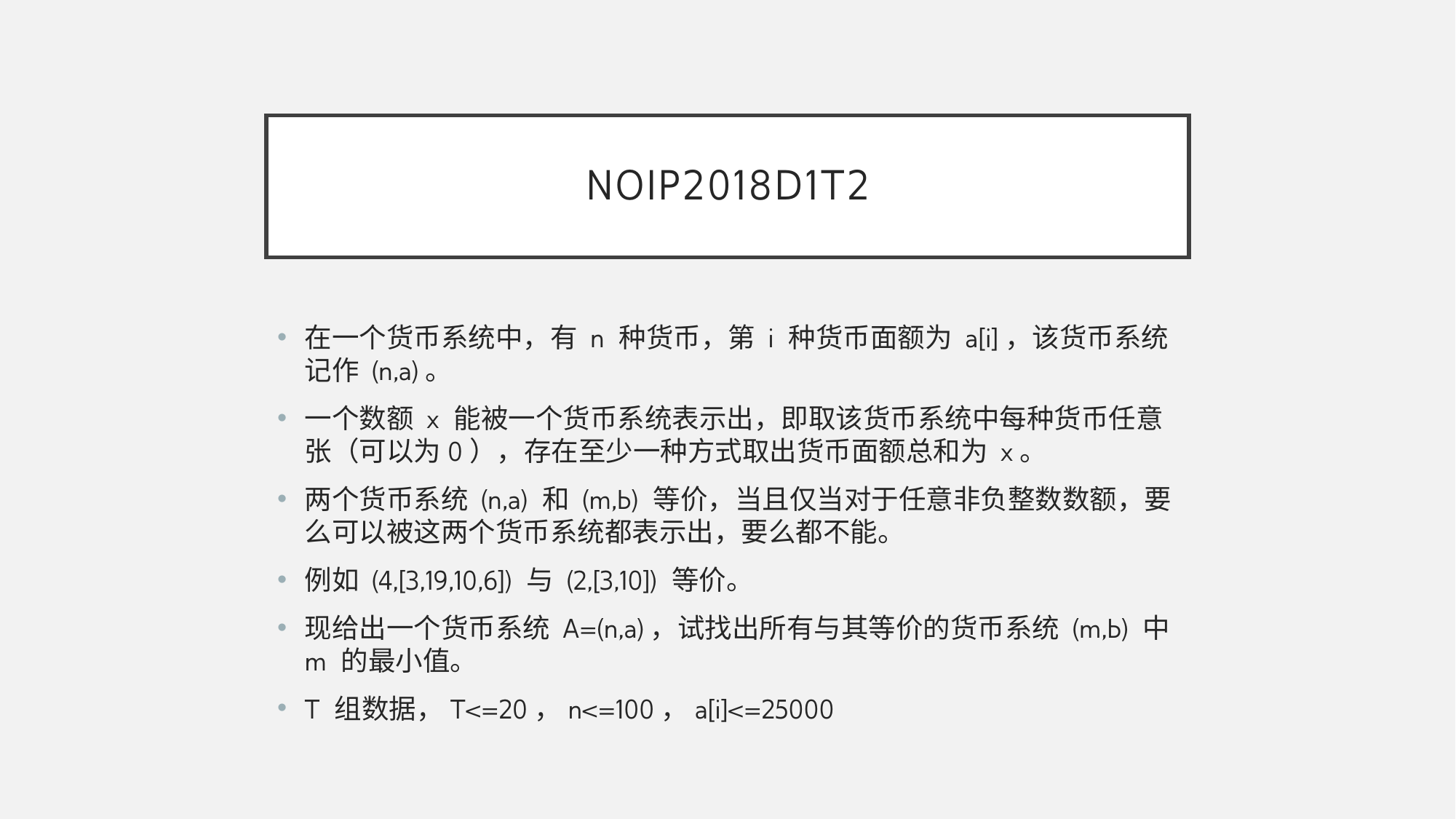

# NOIP2018D1T2
在一个货币系统中，有 n 种货币，第 i 种货币面额为 a[i]，该货币系统记作 (n,a)。
一个数额 x 能被一个货币系统表示出，即取该货币系统中每种货币任意张（可以为0），存在至少一种方式取出货币面额总和为 x。
两个货币系统 (n,a) 和 (m,b) 等价，当且仅当对于任意非负整数数额，要么可以被这两个货币系统都表示出，要么都不能。
例如 (4,[3,19,10,6]) 与 (2,[3,10]) 等价。
现给出一个货币系统 A=(n,a)，试找出所有与其等价的货币系统 (m,b) 中 m 的最小值。
T 组数据，T<=20，n<=100，a[i]<=25000